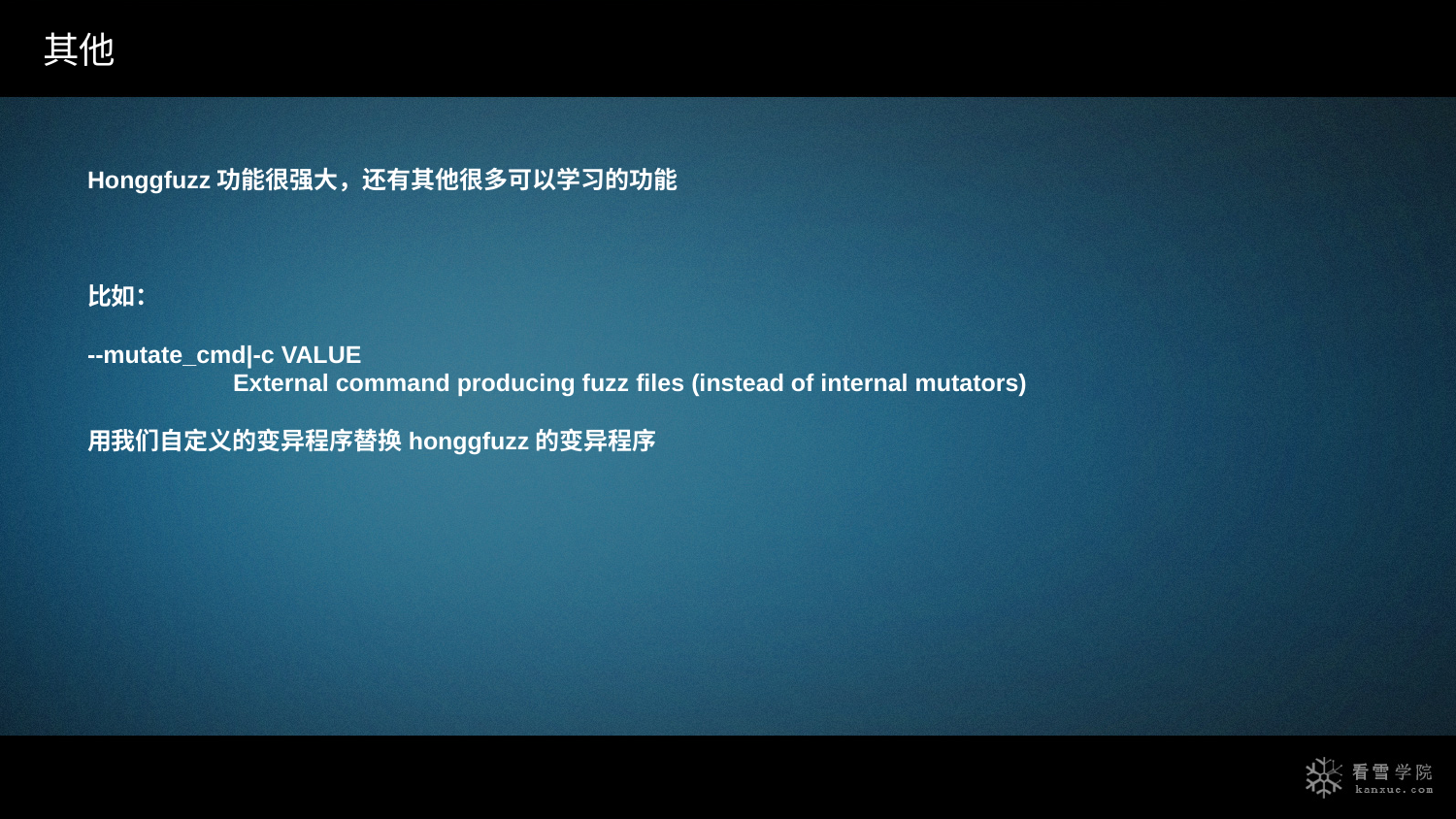

其他
Honggfuzz功能很强大，还有其他很多可以学习的功能

比如：

--mutate_cmd|-c VALUE
	External command producing fuzz files (instead of internal mutators)

用我们自定义的变异程序替换honggfuzz的变异程序